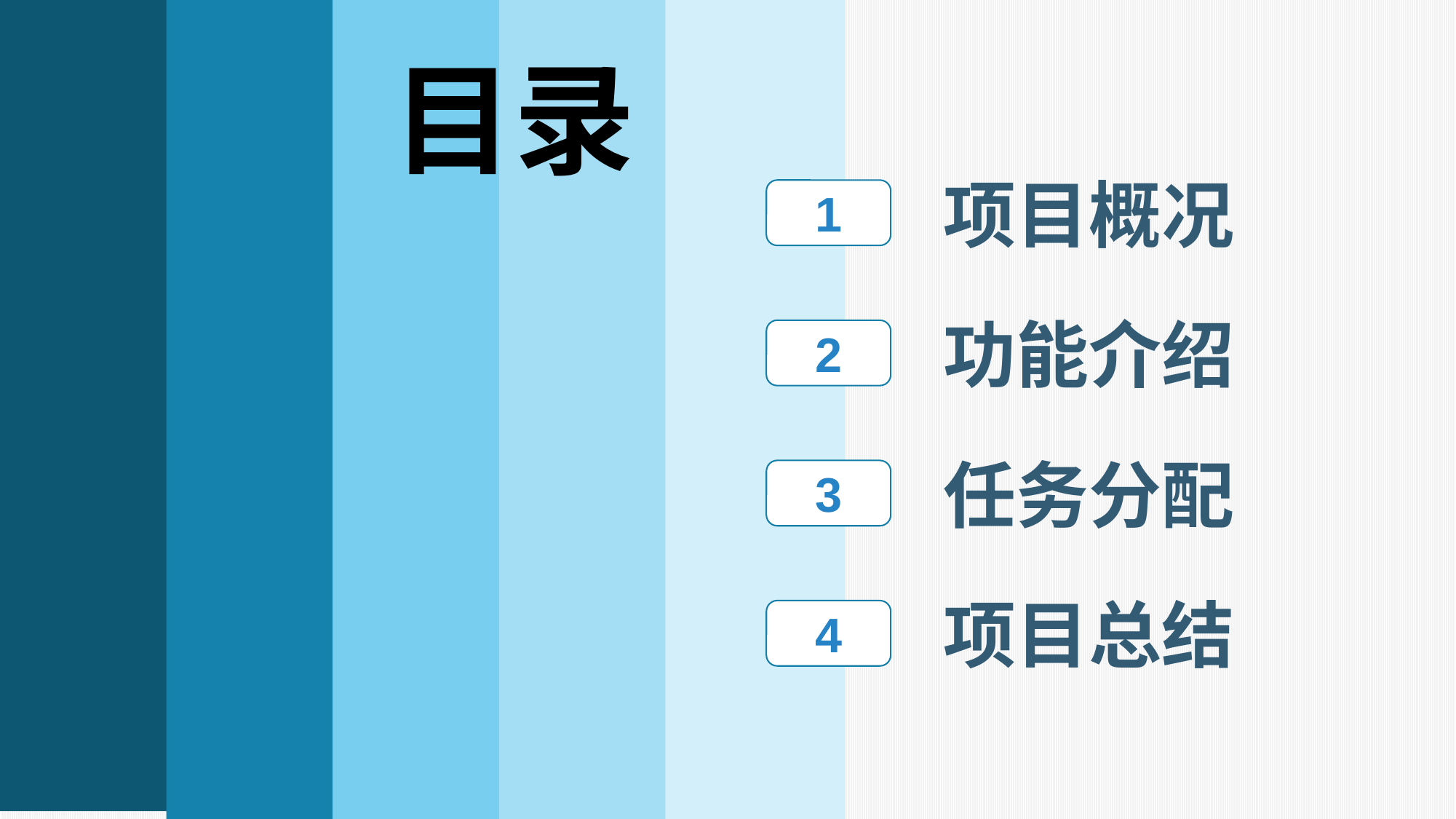

目录
项目概况
1
功能介绍
2
任务分配
3
项目总结
4